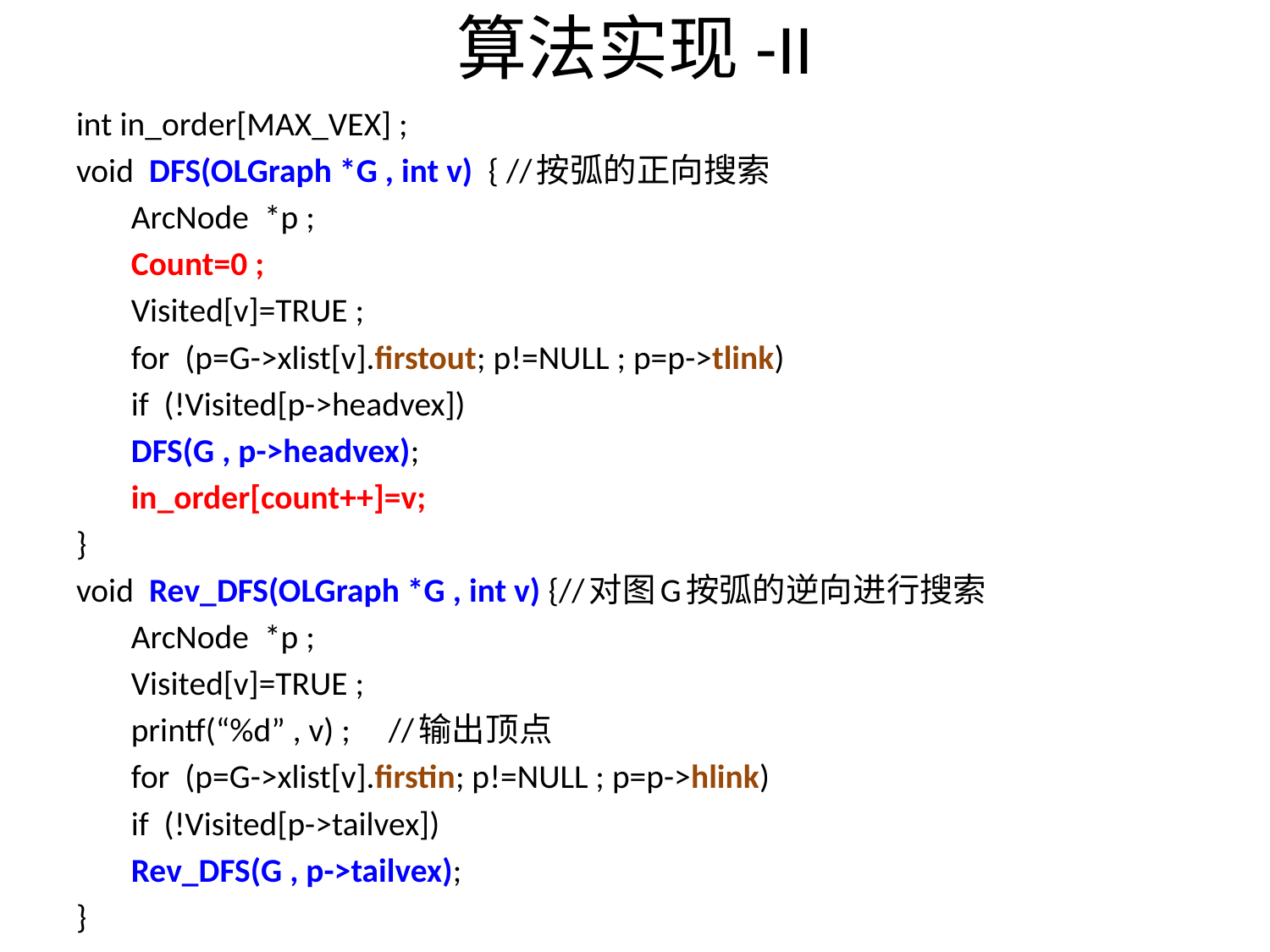

# 算法实现-II
int in_order[MAX_VEX] ;
void  DFS(OLGraph *G , int v)  { //按弧的正向搜索
ArcNode  *p ;
Count=0 ;
Visited[v]=TRUE ;
for  (p=G->xlist[v].firstout; p!=NULL ; p=p->tlink)
	if  (!Visited[p->headvex])
	DFS(G , p->headvex);
in_order[count++]=v;
}
void  Rev_DFS(OLGraph *G , int v) {//对图G按弧的逆向进行搜索
ArcNode  *p ;
Visited[v]=TRUE ;
printf(“%d” , v) ;     //输出顶点
for  (p=G->xlist[v].firstin; p!=NULL ; p=p->hlink)
	if  (!Visited[p->tailvex])
	Rev_DFS(G , p->tailvex);
}